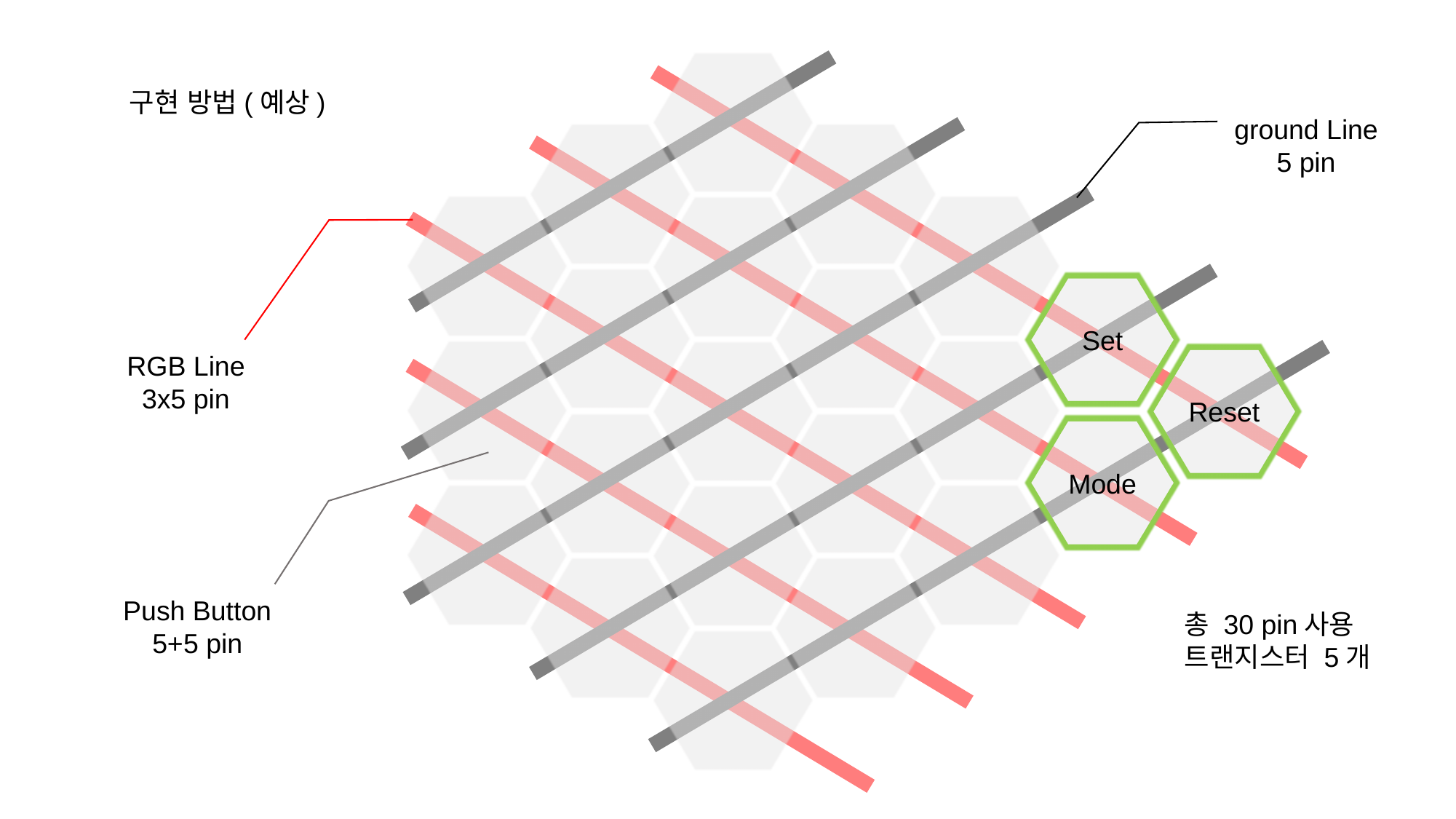

구현 방법(예상)
ground Line
5 pin

Set

RGB Line
3x5 pin
Reset

Mode

Push Button
5+5 pin
총 30 pin사용
트랜지스터 5개